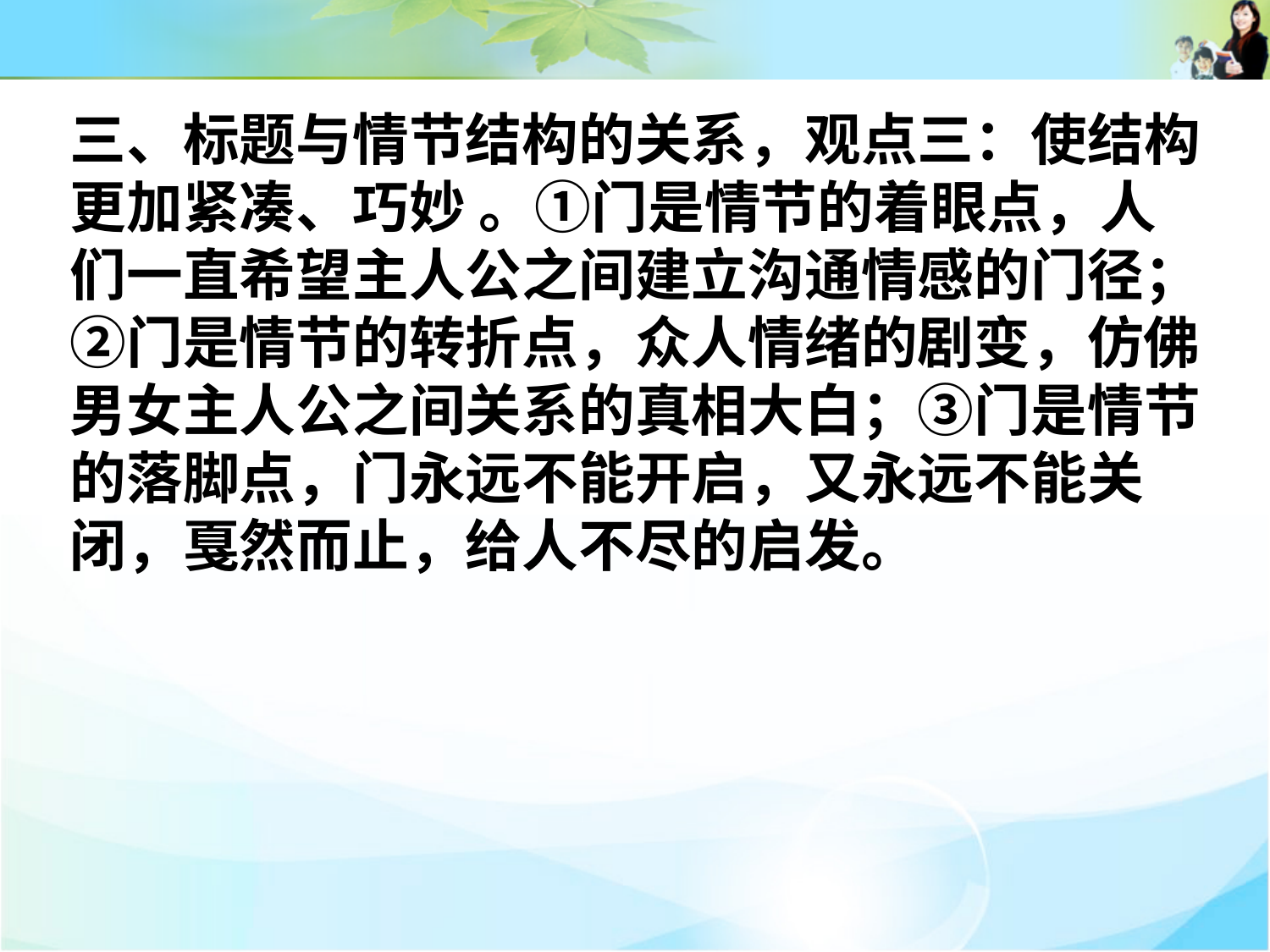

三、标题与情节结构的关系，观点三：使结构更加紧凑、巧妙 。①门是情节的着眼点，人们一直希望主人公之间建立沟通情感的门径；②门是情节的转折点，众人情绪的剧变，仿佛男女主人公之间关系的真相大白；③门是情节的落脚点，门永远不能开启，又永远不能关闭，戛然而止，给人不尽的启发。